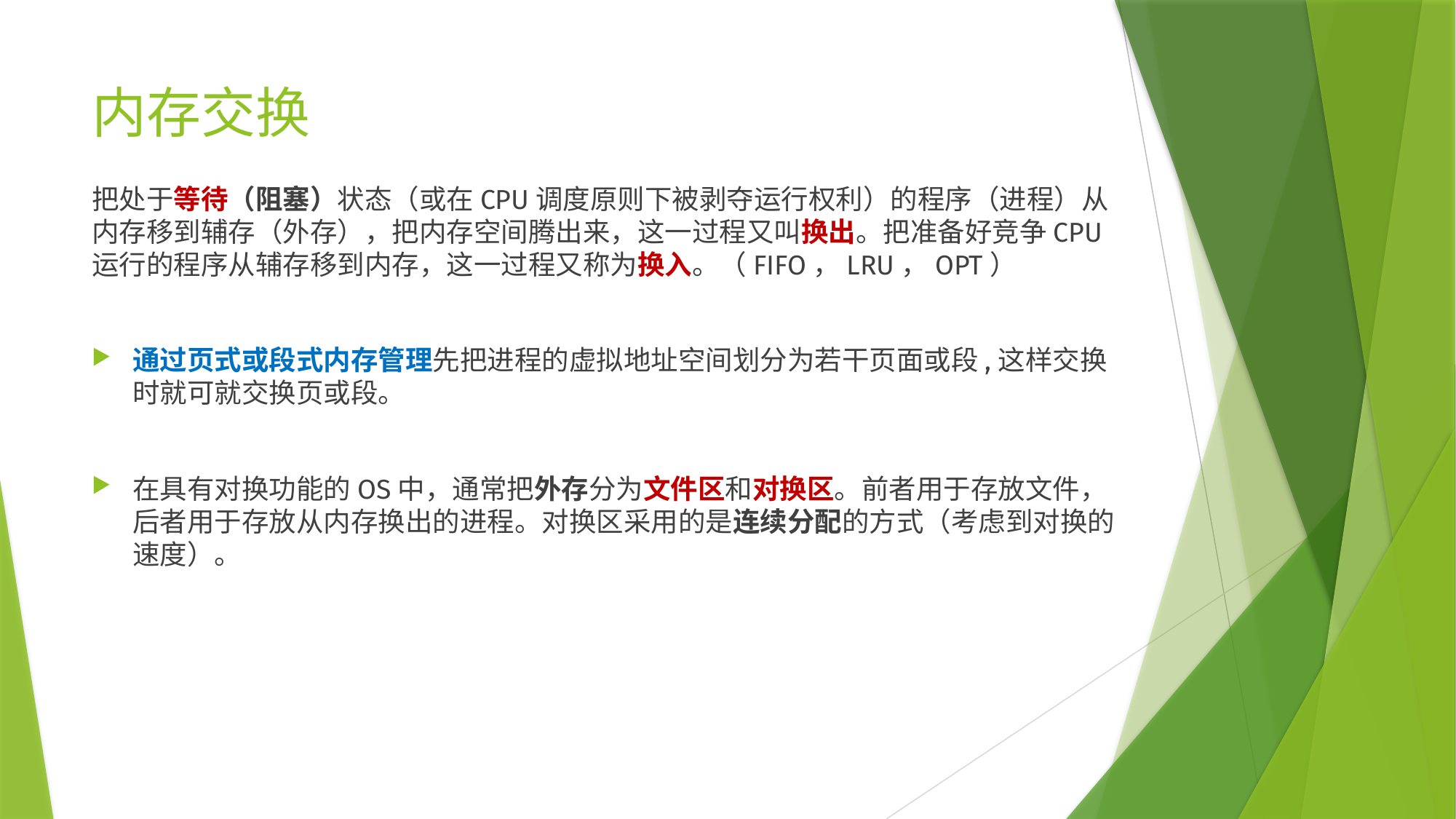

# 内存交换
把处于等待（阻塞）状态（或在CPU调度原则下被剥夺运行权利）的程序（进程）从内存移到辅存（外存），把内存空间腾出来，这一过程又叫换出。把准备好竞争CPU运行的程序从辅存移到内存，这一过程又称为换入。（FIFO，LRU，OPT）

通过页式或段式内存管理先把进程的虚拟地址空间划分为若干页面或段,这样交换时就可就交换页或段。

在具有对换功能的OS中，通常把外存分为文件区和对换区。前者用于存放文件，后者用于存放从内存换出的进程。对换区采用的是连续分配的方式（考虑到对换的速度）。